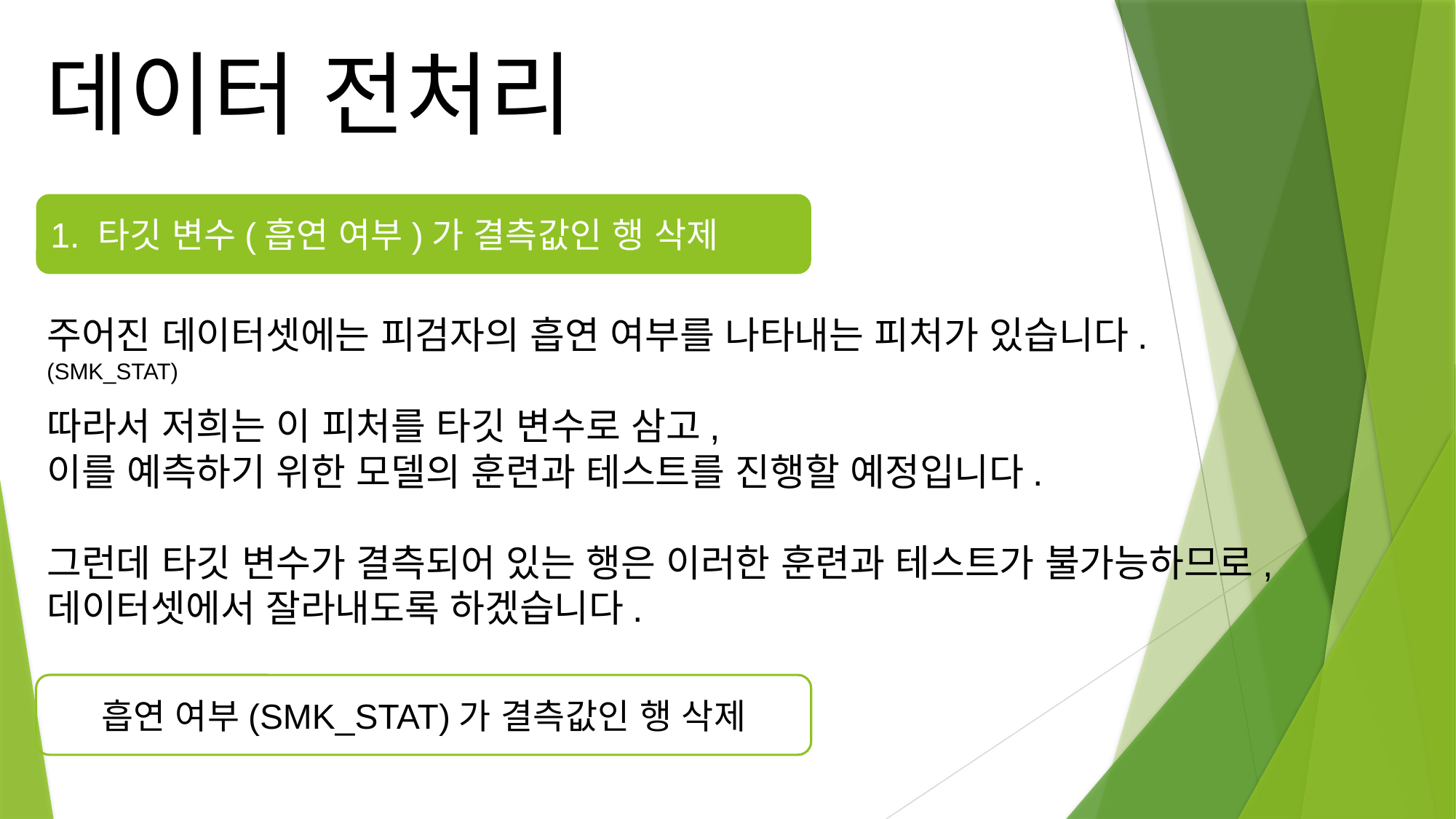

데이터 전처리

주어진 데이터셋에는 피검자의 흡연 여부를 나타내는 피처가 있습니다.
(SMK_STAT)

따라서 저희는 이 피처를 타깃 변수로 삼고,
이를 예측하기 위한 모델의 훈련과 테스트를 진행할 예정입니다.

그런데 타깃 변수가 결측되어 있는 행은 이러한 훈련과 테스트가 불가능하므로,
데이터셋에서 잘라내도록 하겠습니다.
1. 타깃 변수(흡연 여부)가 결측값인 행 삭제
흡연 여부(SMK_STAT)가 결측값인 행 삭제